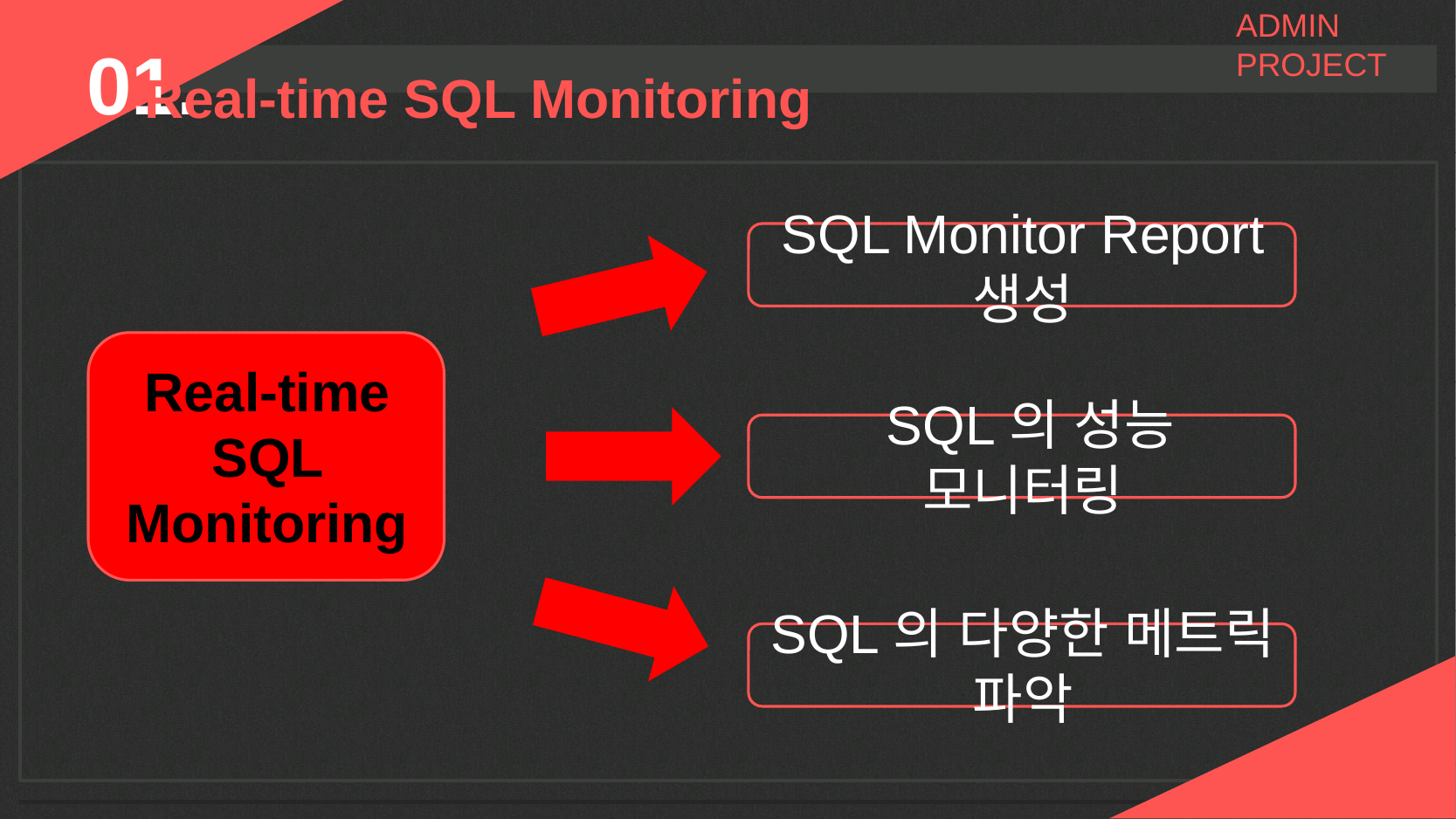

ADMIN PROJECT
01.
Real-time SQL Monitoring
SQL Monitor Report 생성

Real-time
SQL Monitoring

 SQL의 성능 모니터링

SQL의 다양한 메트릭 파악